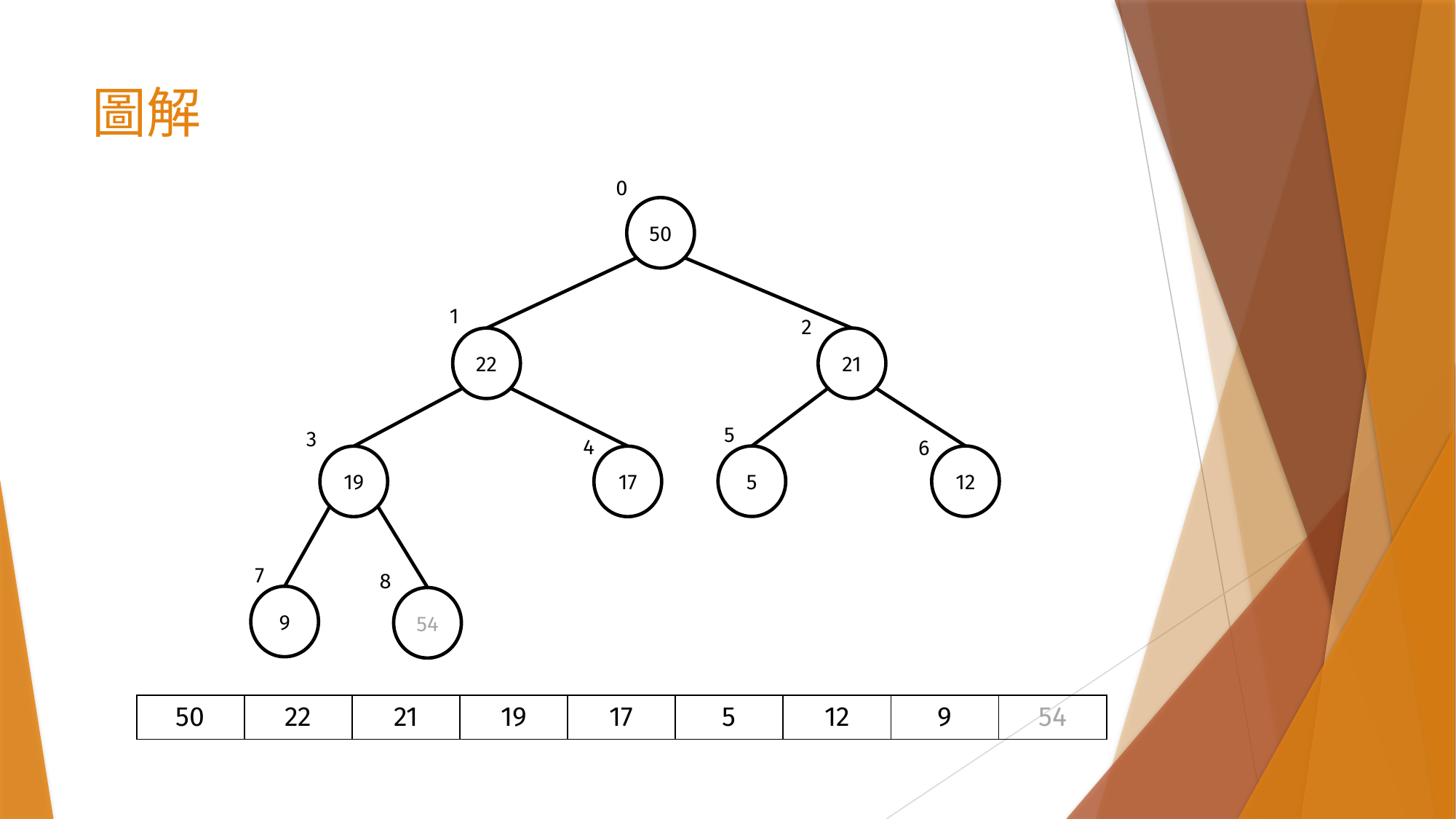

# 圖解
0
50
1
2
22
21
5
3
4
6
5
12
19
17
7
8
9
54
| 50 | 22 | 21 | 19 | 17 | 5 | 12 | 9 | 54 |
| --- | --- | --- | --- | --- | --- | --- | --- | --- |